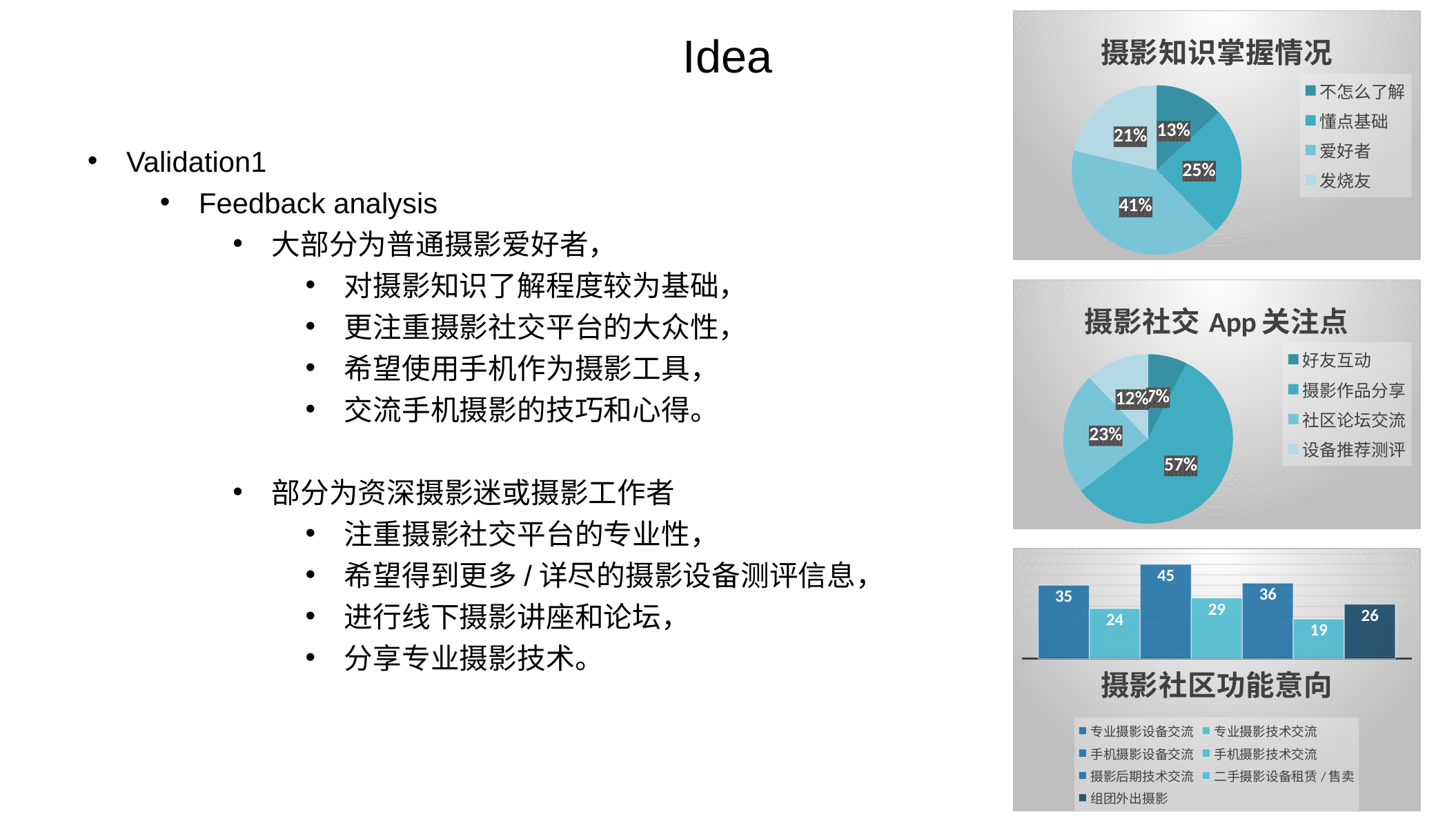

### Chart: 摄影知识掌握情况

| Category | 摄影知识掌握情况 |
|---|---|
| 不怎么了解 | 8.0 |
| 懂点基础 | 15.0 |
| 爱好者 | 25.0 |
| 发烧友 | 13.0 |
Idea
Validation1
Feedback analysis
大部分为普通摄影爱好者，
对摄影知识了解程度较为基础，
更注重摄影社交平台的大众性，
希望使用手机作为摄影工具，
交流手机摄影的技巧和心得。

部分为资深摄影迷或摄影工作者
注重摄影社交平台的专业性，
希望得到更多/详尽的摄影设备测评信息，
进行线下摄影讲座和论坛，
分享专业摄影技术。

### Chart: 摄影社交App关注点

| Category | 摄影社交App关注点 |
|---|---|
| 好友互动 | 8.0 |
| 摄影作品分享 | 61.0 |
| 社区论坛交流 | 25.0 |
| 设备推荐测评 | 13.0 |

### Chart

| Category | 专业摄影设备交流 | 专业摄影技术交流 | 手机摄影设备交流 | 手机摄影技术交流 | 摄影后期技术交流 | 二手摄影设备租赁/售卖 | 组团外出摄影 |
|---|---|---|---|---|---|---|---|
| 摄影社区功能意向 | 35.0 | 24.0 | 45.0 | 29.0 | 36.0 | 19.0 | 26.0 |